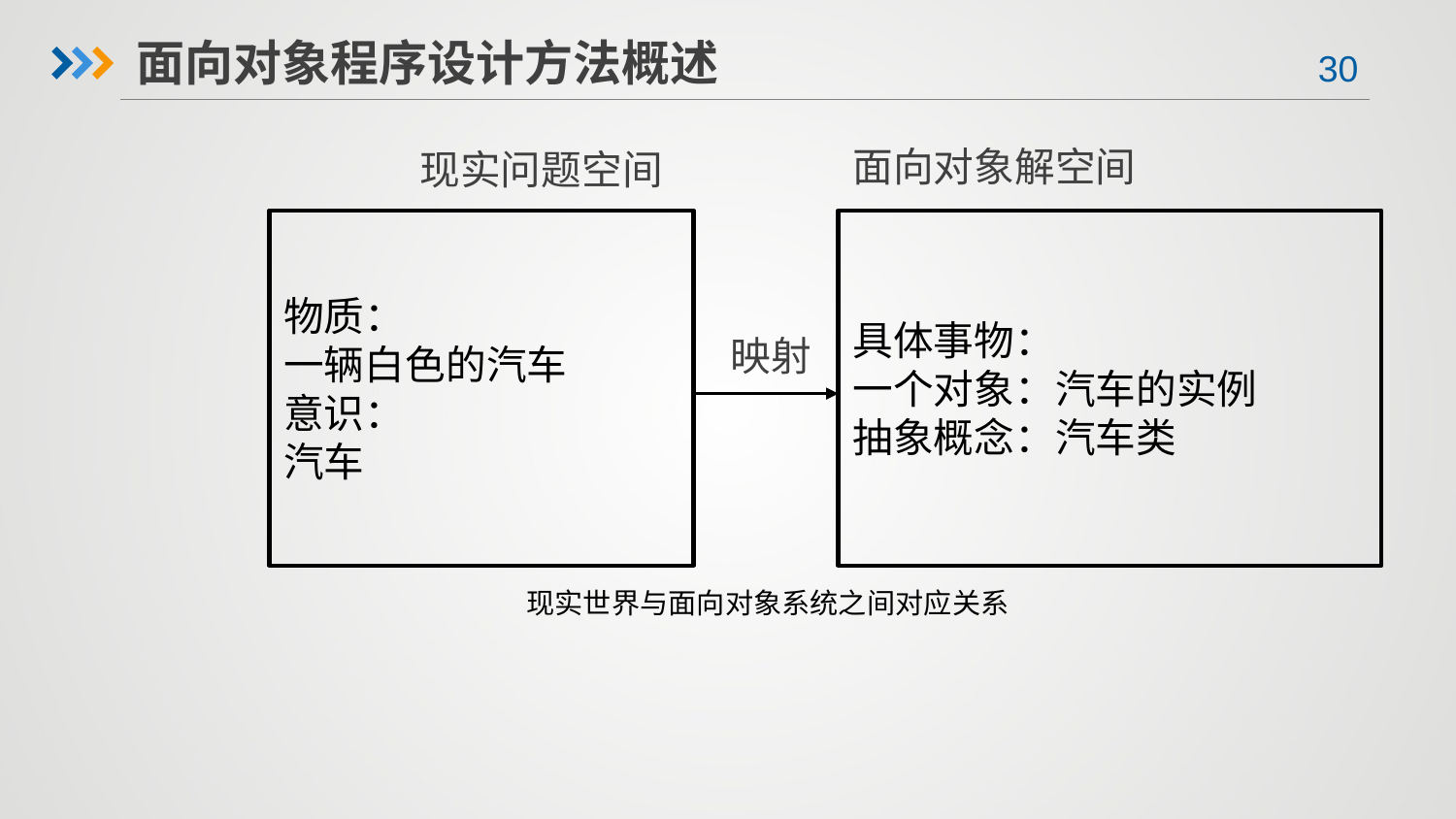

面向对象程序设计方法概述
面向对象解空间
现实问题空间
物质：
一辆白色的汽车
意识：
汽车
具体事物：
一个对象：汽车的实例
抽象概念：汽车类
映射
现实世界与面向对象系统之间对应关系